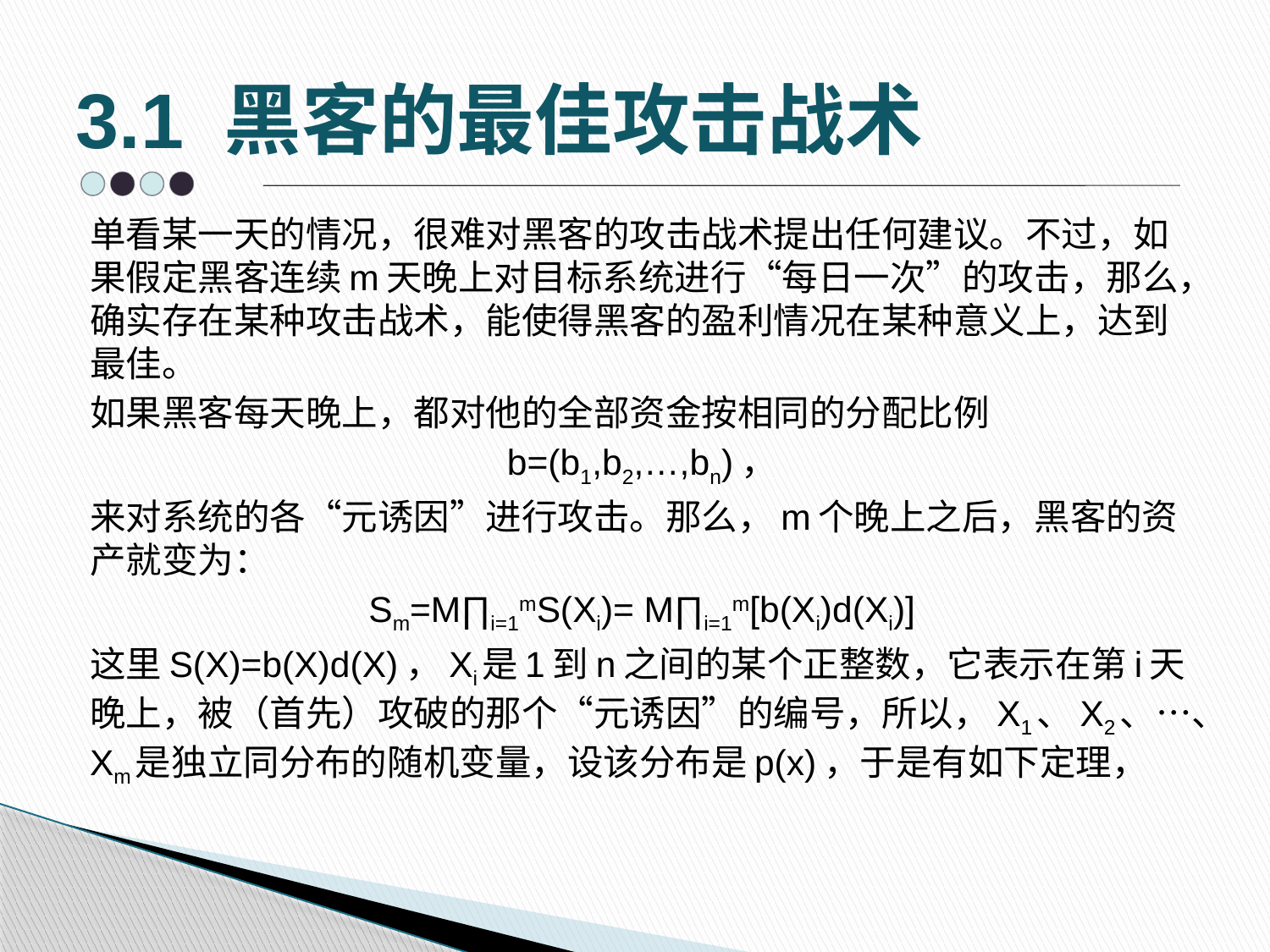

# 3.1 黑客的最佳攻击战术

单看某一天的情况，很难对黑客的攻击战术提出任何建议。不过，如果假定黑客连续m天晚上对目标系统进行“每日一次”的攻击，那么，确实存在某种攻击战术，能使得黑客的盈利情况在某种意义上，达到最佳。
如果黑客每天晚上，都对他的全部资金按相同的分配比例
b=(b1,b2,…,bn)，
来对系统的各“元诱因”进行攻击。那么，m个晚上之后，黑客的资产就变为：
Sm=M∏i=1mS(Xi)= M∏i=1m[b(Xi)d(Xi)]
这里S(X)=b(X)d(X)，Xi是1到n之间的某个正整数，它表示在第i天晚上，被（首先）攻破的那个“元诱因”的编号，所以，X1、X2、…、Xm是独立同分布的随机变量，设该分布是p(x)，于是有如下定理，